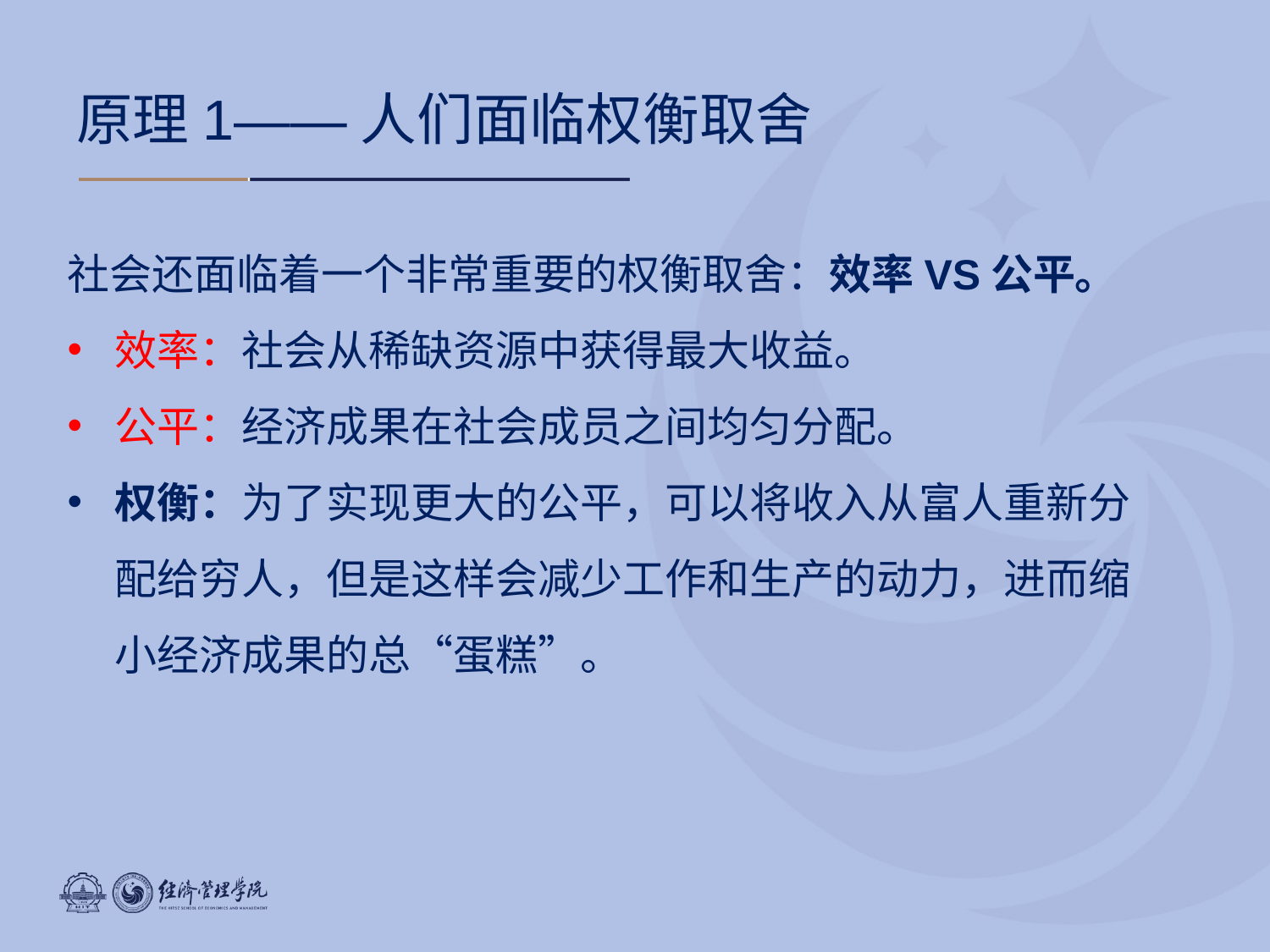

# 原理1——人们面临权衡取舍
社会还面临着一个非常重要的权衡取舍：效率VS公平。
效率：社会从稀缺资源中获得最大收益。
公平：经济成果在社会成员之间均匀分配。
权衡：为了实现更大的公平，可以将收入从富人重新分配给穷人，但是这样会减少工作和生产的动力，进而缩小经济成果的总“蛋糕”。